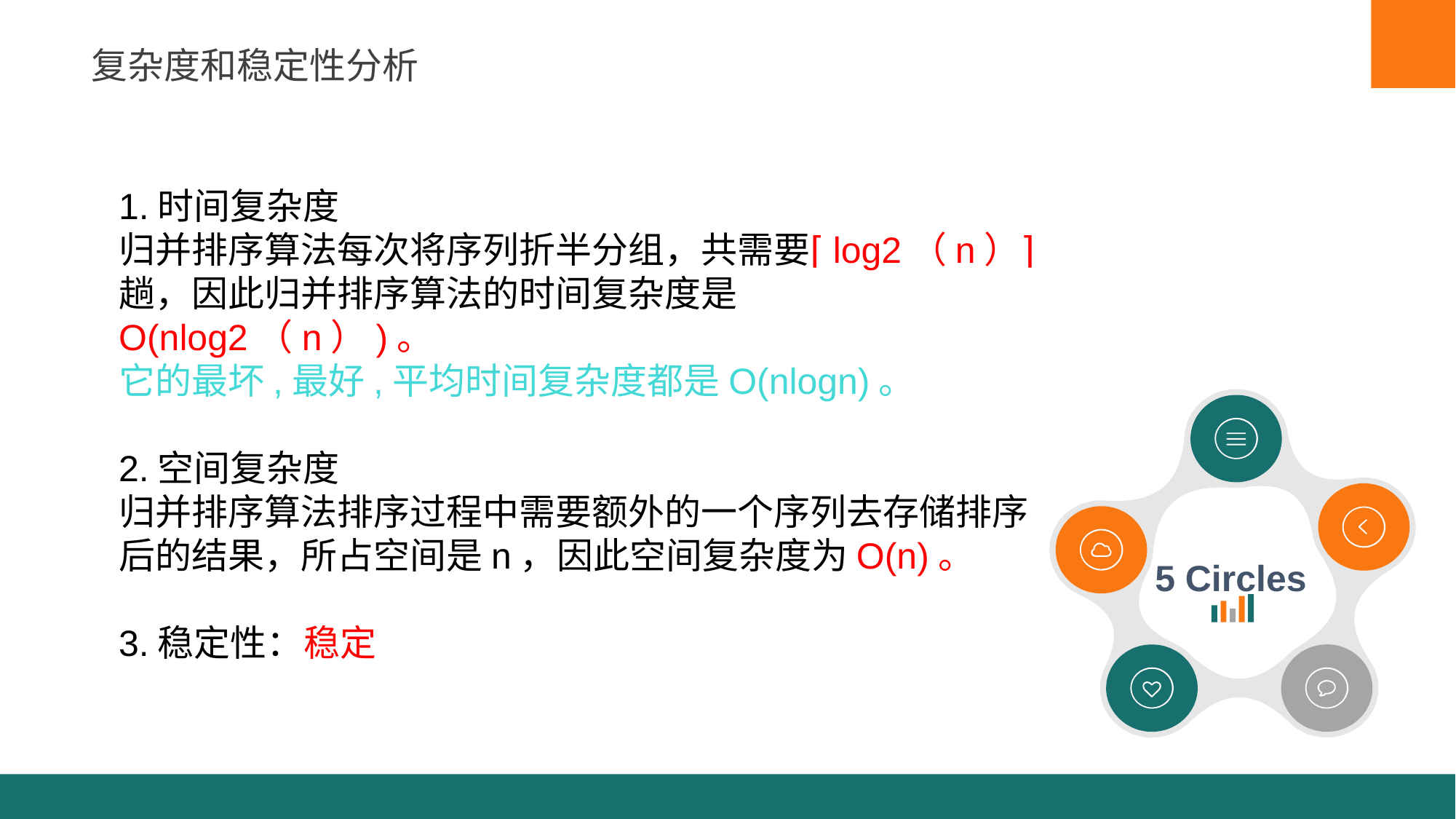

复杂度和稳定性分析

1.时间复杂度
归并排序算法每次将序列折半分组，共需要⌈log2（n）⌉趟，因此归并排序算法的时间复杂度是O(nlog2（n）)。
它的最坏,最好,平均时间复杂度都是O(nlogn)。

2.空间复杂度
归并排序算法排序过程中需要额外的一个序列去存储排序后的结果，所占空间是n，因此空间复杂度为O(n)。

3.稳定性：稳定

5 Circles